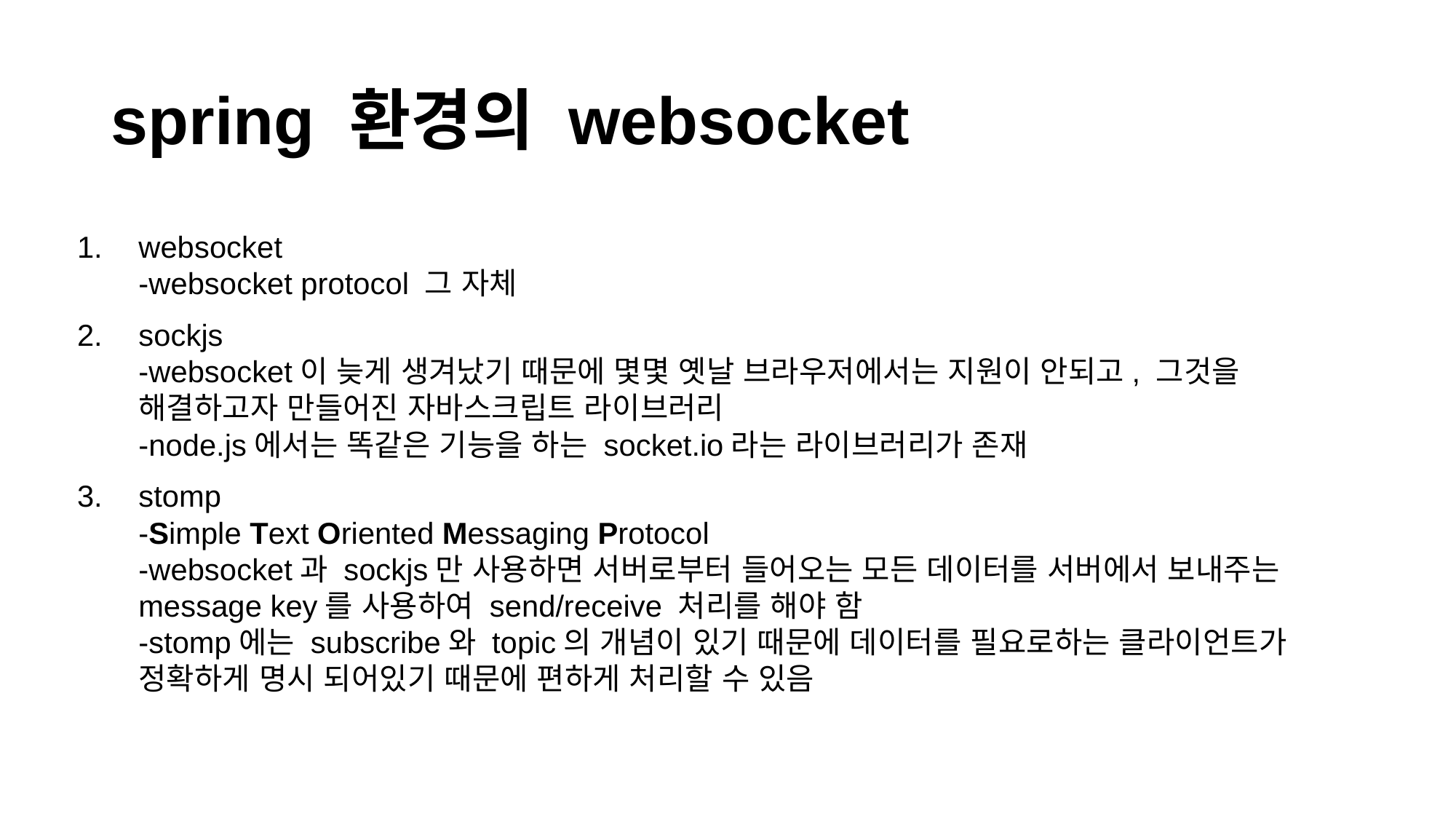

# spring 환경의 websocket
websocket
-websocket protocol 그 자체
sockjs
-websocket이 늦게 생겨났기 때문에 몇몇 옛날 브라우저에서는 지원이 안되고, 그것을 해결하고자 만들어진 자바스크립트 라이브러리
-node.js에서는 똑같은 기능을 하는 socket.io라는 라이브러리가 존재
stomp
-Simple Text Oriented Messaging Protocol
-websocket과 sockjs만 사용하면 서버로부터 들어오는 모든 데이터를 서버에서 보내주는 message key를 사용하여 send/receive 처리를 해야 함
-stomp에는 subscribe와 topic의 개념이 있기 때문에 데이터를 필요로하는 클라이언트가 정확하게 명시 되어있기 때문에 편하게 처리할 수 있음